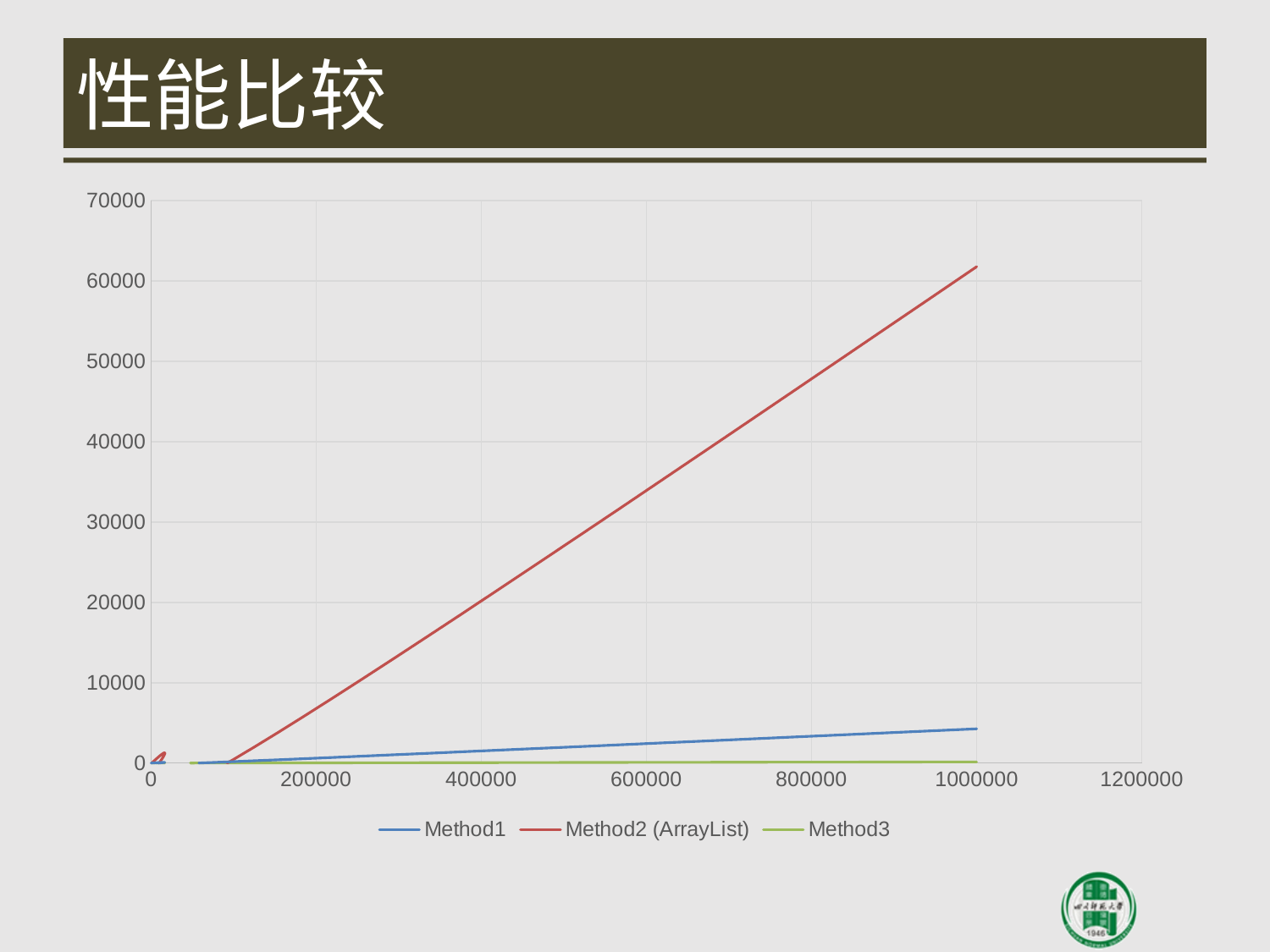

# 性能比较

### Chart

| Category | Method1 | Method2 (ArrayList) | Method3 |
|---|---|---|---|